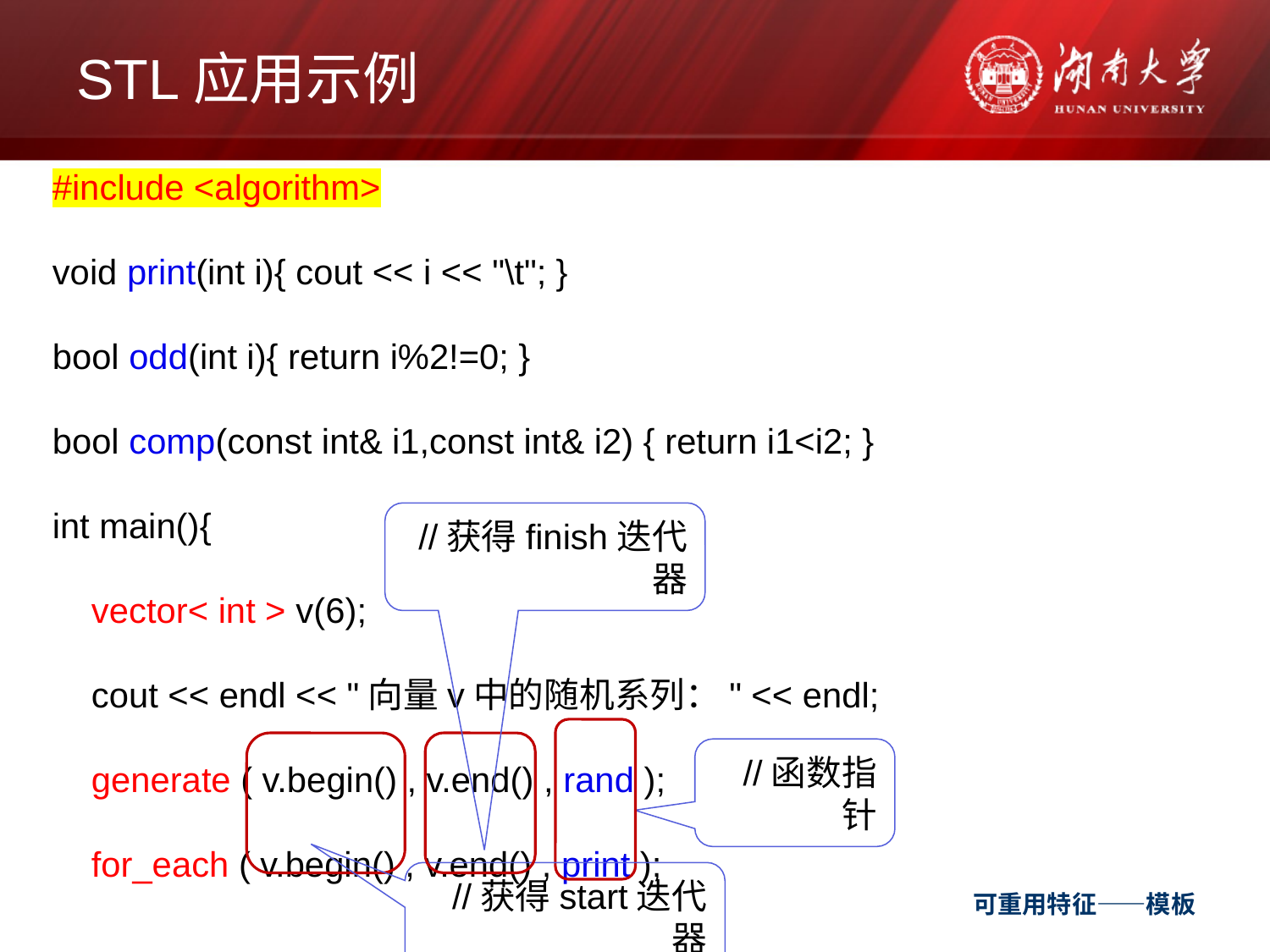

# STL应用示例
#include <algorithm>
void print(int i){ cout << i << "\t"; }
bool odd(int i){ return i%2!=0; }
bool comp(const int& i1,const int& i2) { return i1<i2; }
int main(){
    vector< int > v(6);
    cout << endl << "向量v中的随机系列：" << endl;
    generate ( v.begin() , v.end() , rand );
    for_each ( v.begin() , v.end() , print );

//获得finish迭代器

//函数指针
//获得start迭代器